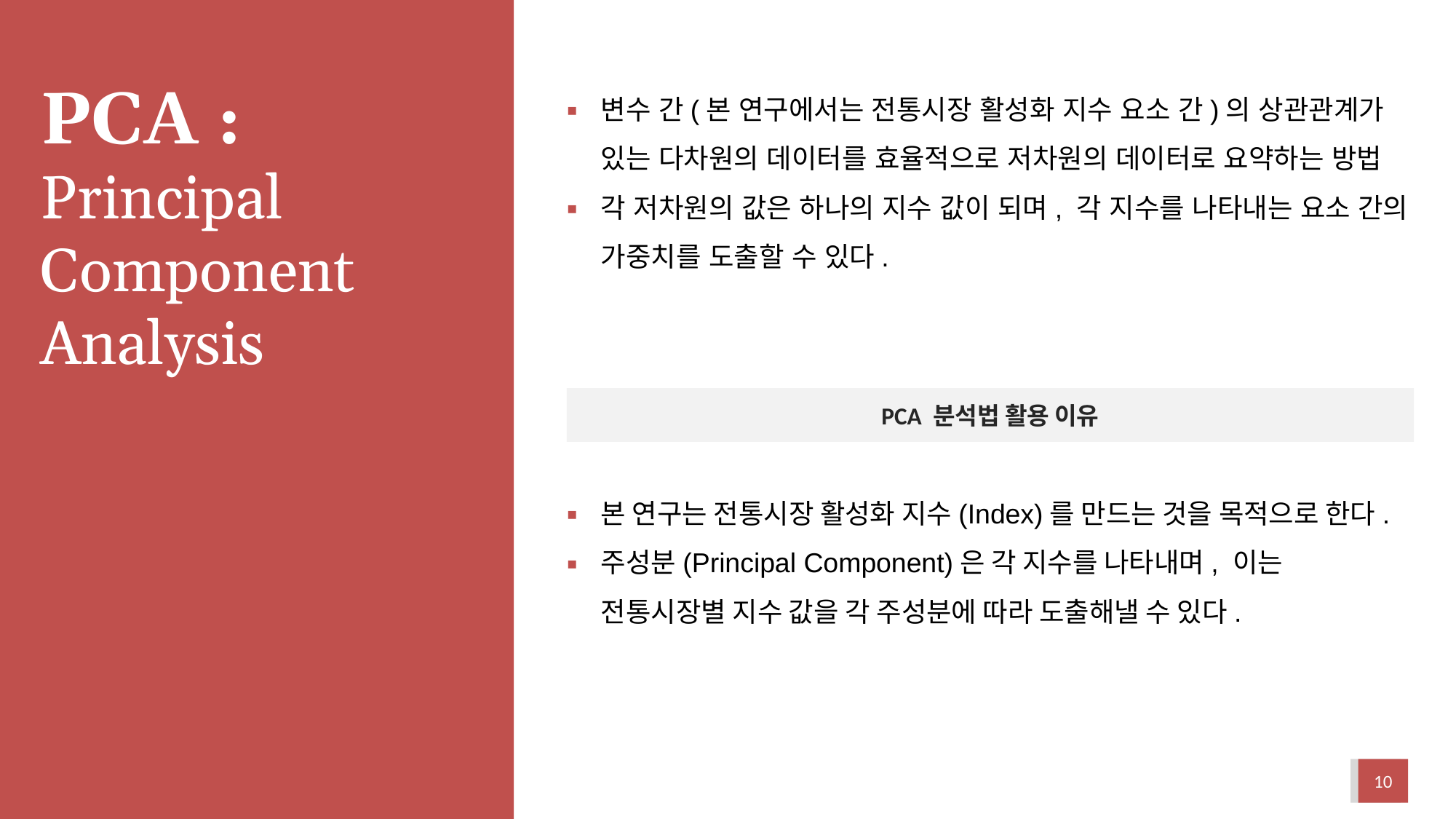

# PCA : Principal Component Analysis
변수 간(본 연구에서는 전통시장 활성화 지수 요소 간)의 상관관계가 있는 다차원의 데이터를 효율적으로 저차원의 데이터로 요약하는 방법
각 저차원의 값은 하나의 지수 값이 되며, 각 지수를 나타내는 요소 간의 가중치를 도출할 수 있다.
PCA 분석법 활용 이유
본 연구는 전통시장 활성화 지수(Index)를 만드는 것을 목적으로 한다.
주성분(Principal Component)은 각 지수를 나타내며, 이는 전통시장별 지수 값을 각 주성분에 따라 도출해낼 수 있다.
10